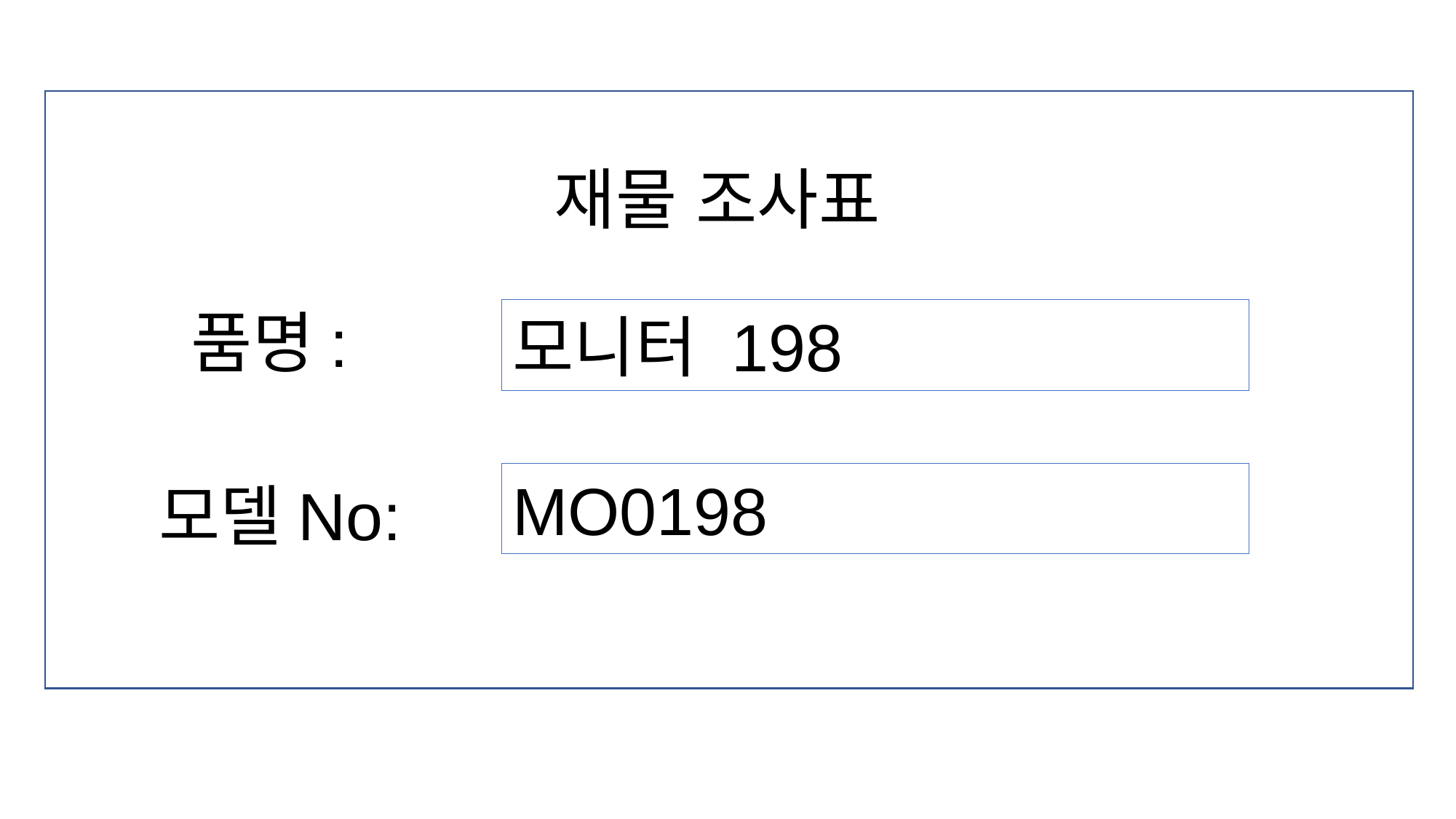

재물 조사표
품명:
모니터 198
MO0198
모델No: